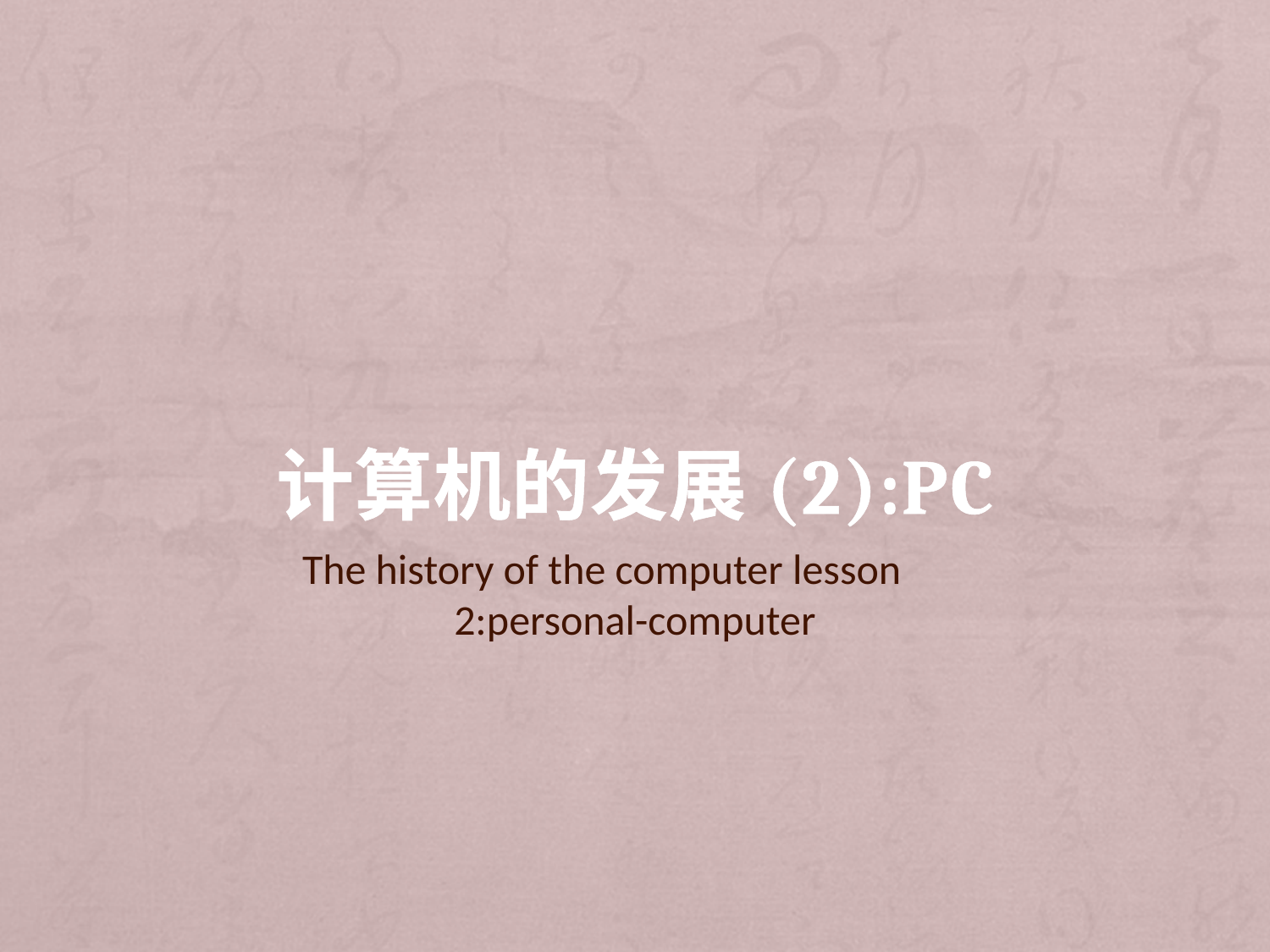

# 计算机的发展(2):pc
The history of the computer lesson        2:personal-computer